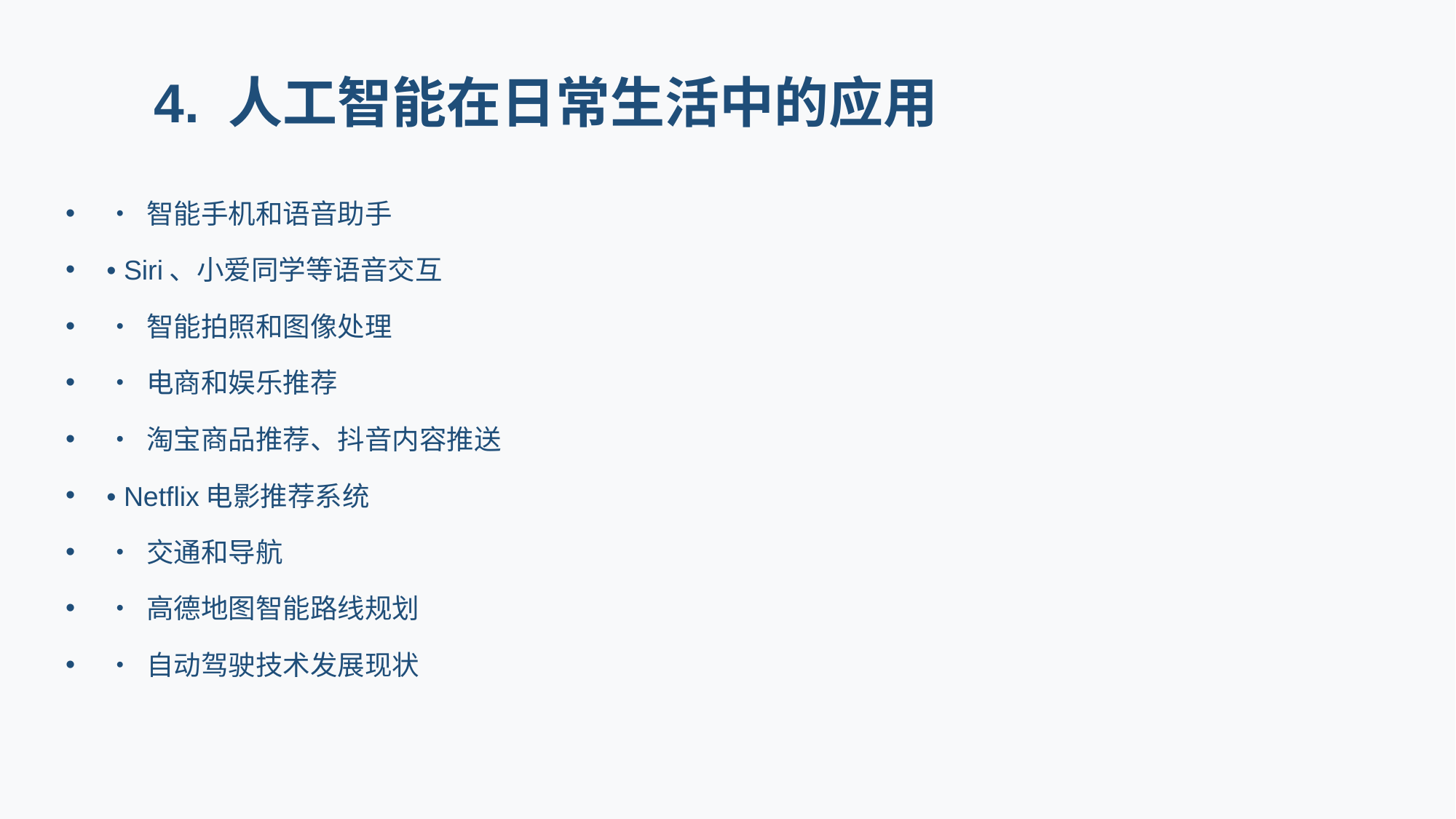

# 4. 人工智能在日常生活中的应用
• 智能手机和语音助手
• Siri、小爱同学等语音交互
• 智能拍照和图像处理
• 电商和娱乐推荐
• 淘宝商品推荐、抖音内容推送
• Netflix电影推荐系统
• 交通和导航
• 高德地图智能路线规划
• 自动驾驶技术发展现状